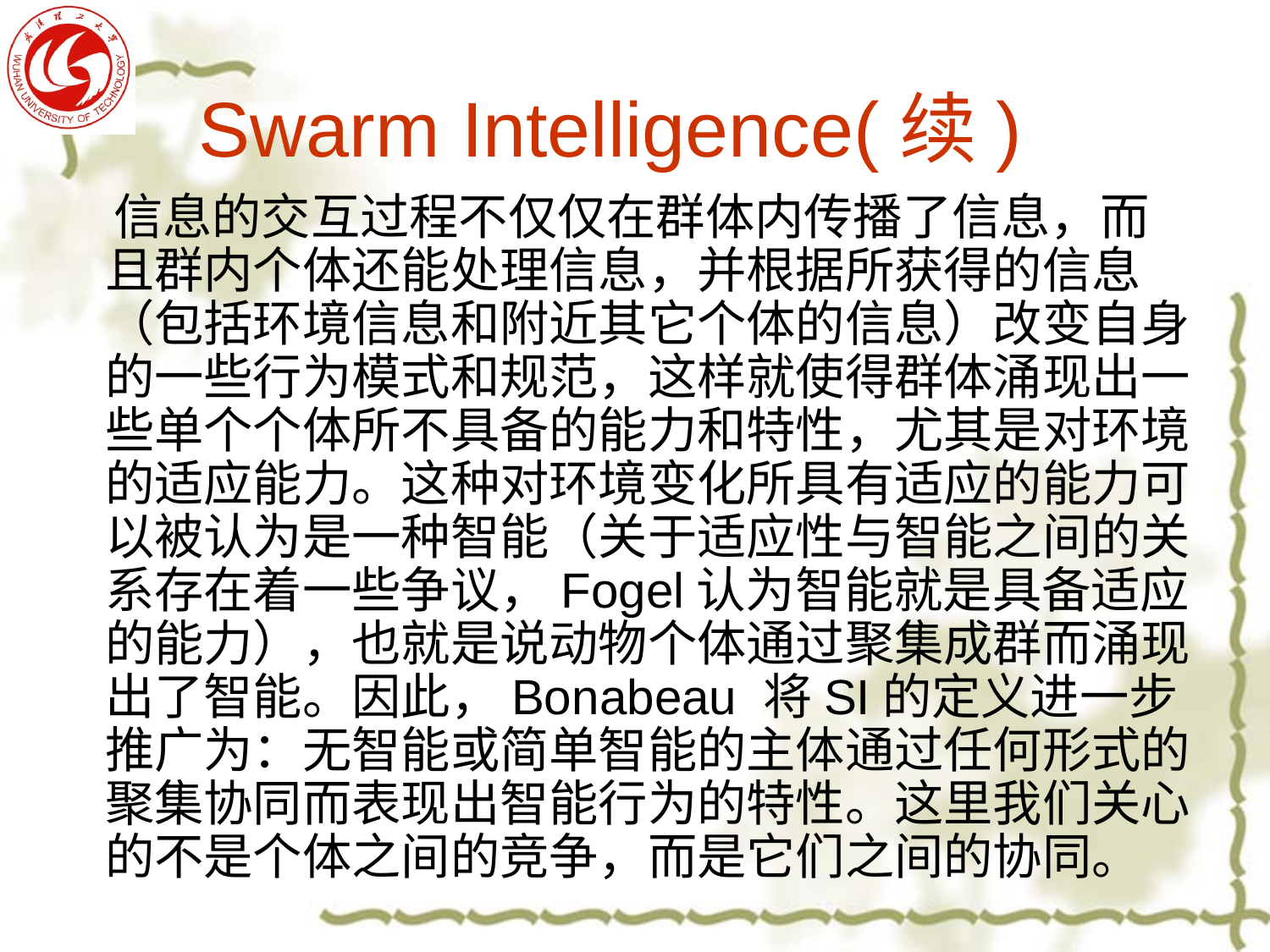

# Swarm Intelligence(续)
    信息的交互过程不仅仅在群体内传播了信息，而且群内个体还能处理信息，并根据所获得的信息（包括环境信息和附近其它个体的信息）改变自身的一些行为模式和规范，这样就使得群体涌现出一些单个个体所不具备的能力和特性，尤其是对环境的适应能力。这种对环境变化所具有适应的能力可以被认为是一种智能（关于适应性与智能之间的关系存在着一些争议，Fogel认为智能就是具备适应的能力），也就是说动物个体通过聚集成群而涌现出了智能。因此，Bonabeau 将SI的定义进一步推广为：无智能或简单智能的主体通过任何形式的聚集协同而表现出智能行为的特性。这里我们关心的不是个体之间的竞争，而是它们之间的协同。